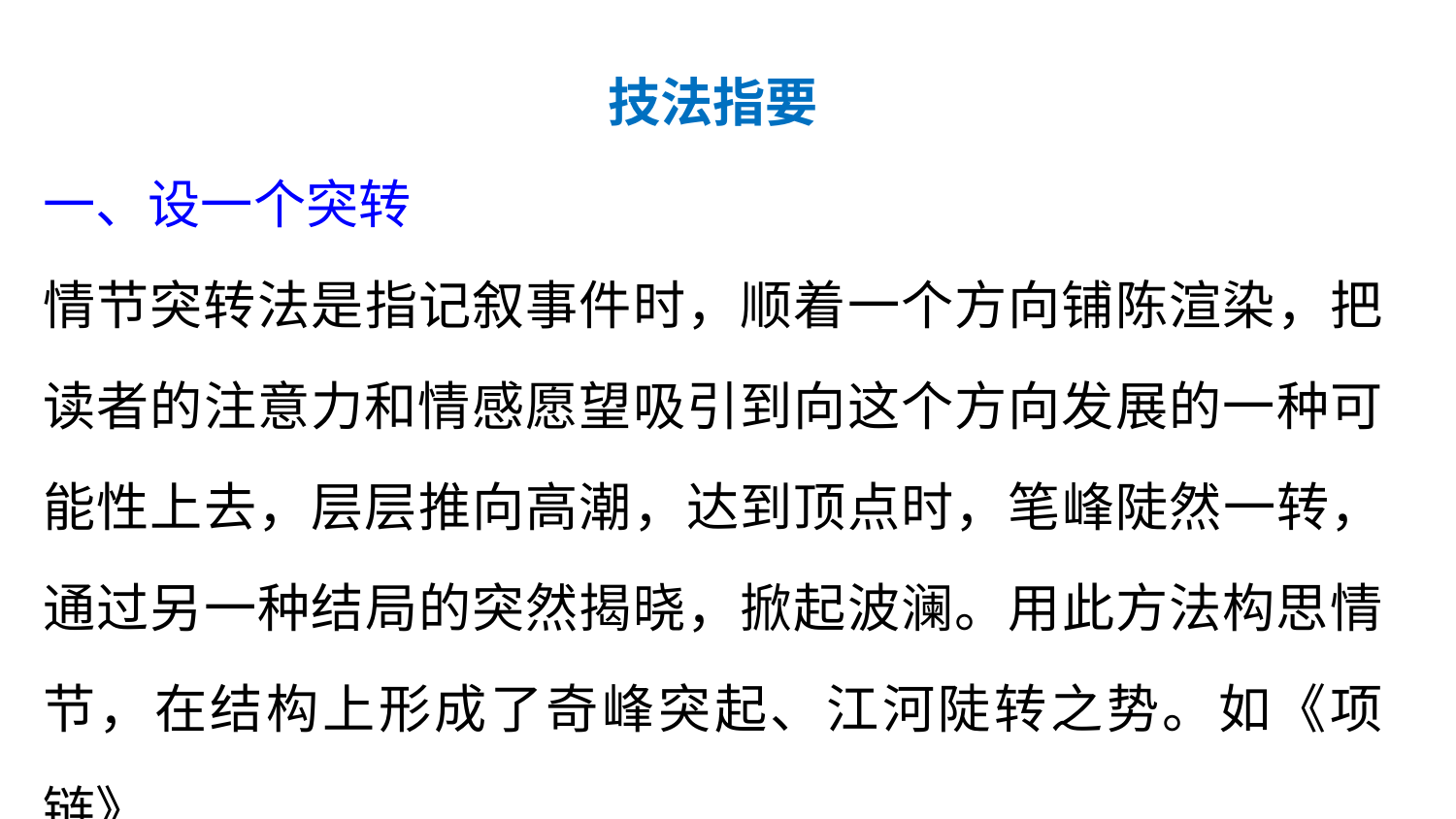

技法指要
一、设一个突转
情节突转法是指记叙事件时，顺着一个方向铺陈渲染，把读者的注意力和情感愿望吸引到向这个方向发展的一种可能性上去，层层推向高潮，达到顶点时，笔峰陡然一转，通过另一种结局的突然揭晓，掀起波澜。用此方法构思情节，在结构上形成了奇峰突起、江河陡转之势。如《项链》